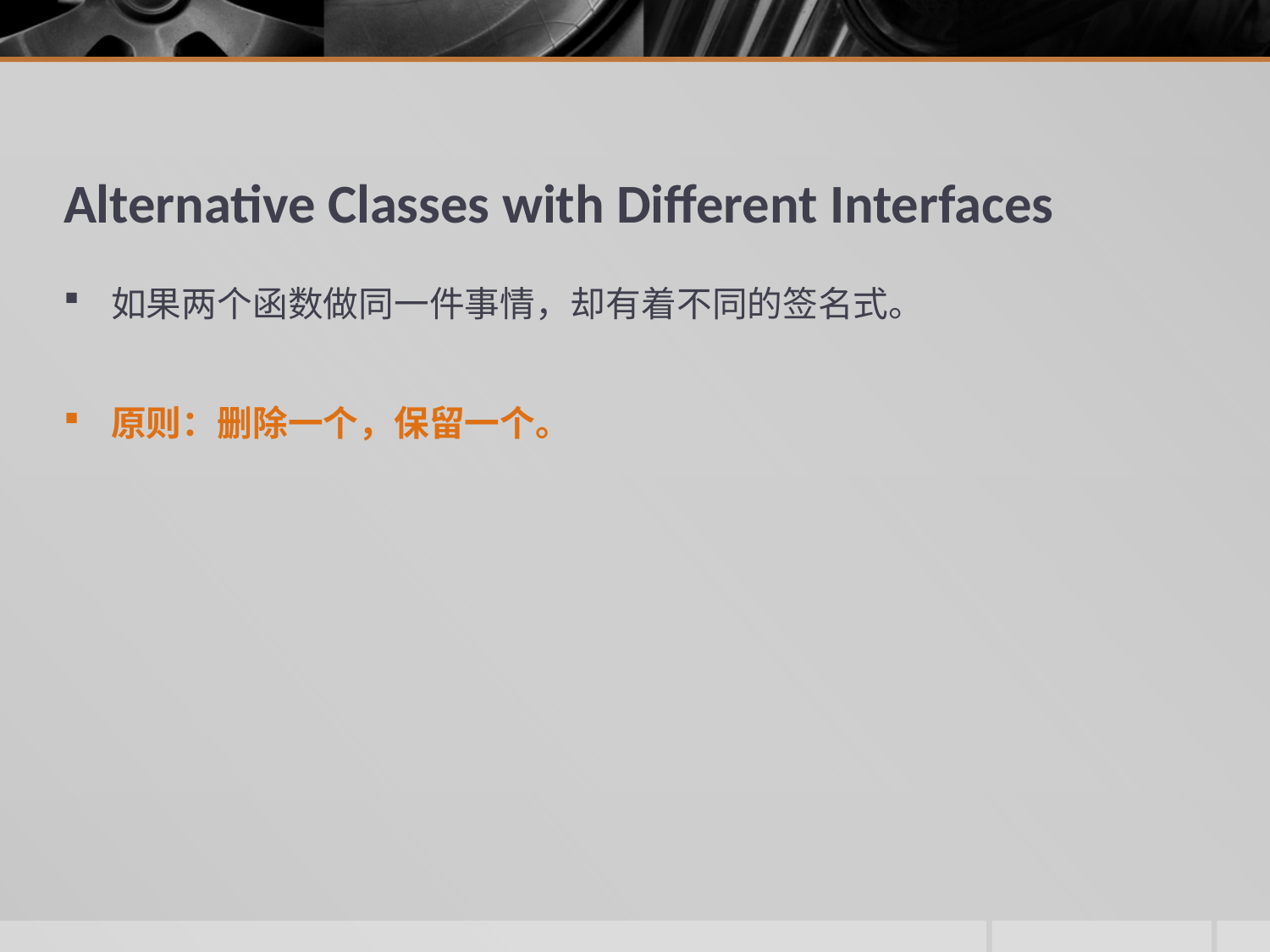

# Alternative Classes with Different Interfaces
如果两个函数做同一件事情，却有着不同的签名式。

原则：删除一个，保留一个。